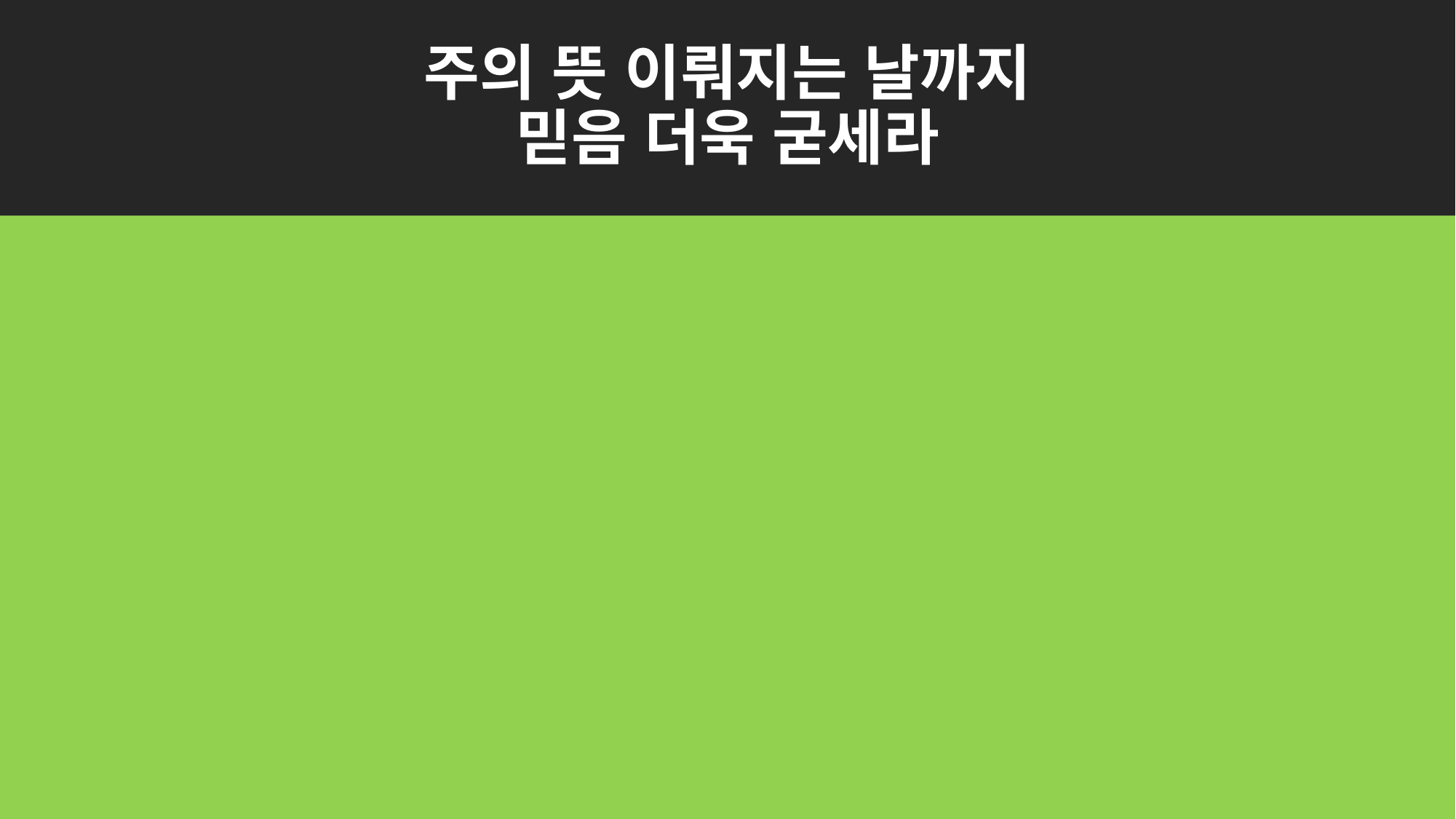

# 주의 뜻 이뤄지는 날까지 믿음 더욱 굳세라